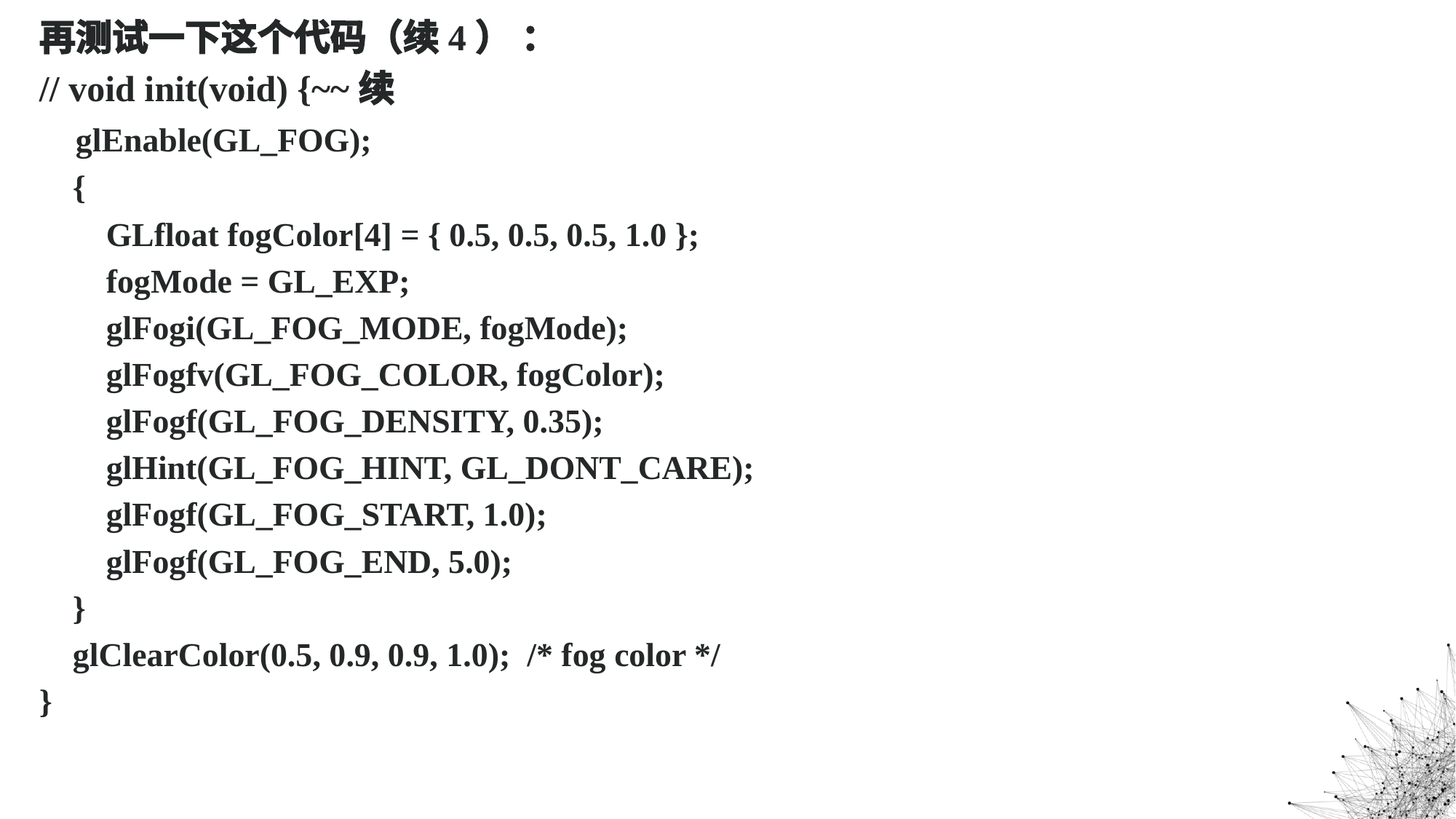

再测试一下这个代码（续4） ：
// void init(void) {~~续
    glEnable(GL_FOG);
    {
        GLfloat fogColor[4] = { 0.5, 0.5, 0.5, 1.0 };
        fogMode = GL_EXP;
        glFogi(GL_FOG_MODE, fogMode);
        glFogfv(GL_FOG_COLOR, fogColor);
        glFogf(GL_FOG_DENSITY, 0.35);
        glHint(GL_FOG_HINT, GL_DONT_CARE);
        glFogf(GL_FOG_START, 1.0);
        glFogf(GL_FOG_END, 5.0);
    }
    glClearColor(0.5, 0.9, 0.9, 1.0);  /* fog color */
}